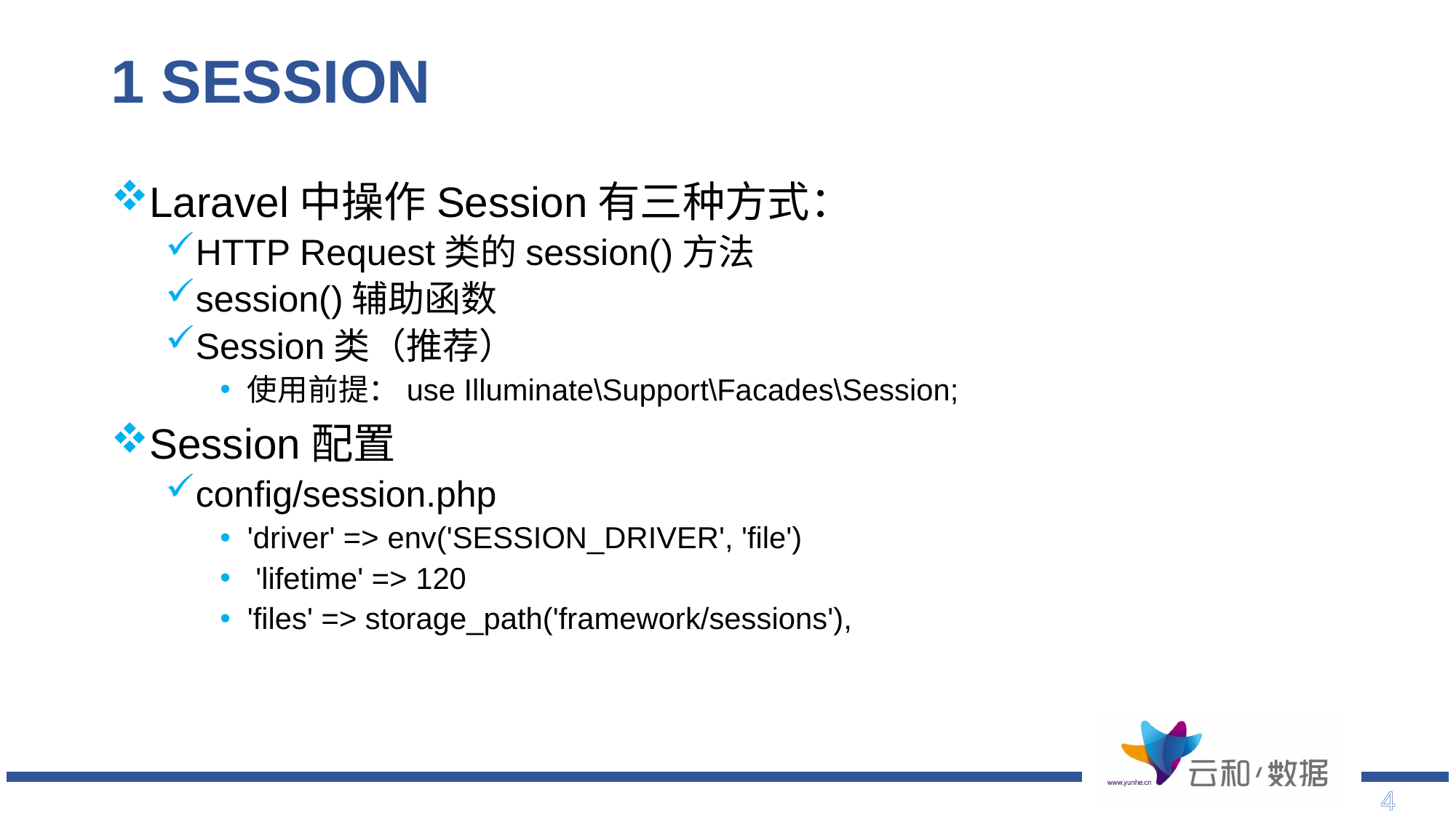

# 1 SESSION
Laravel中操作Session有三种方式：
HTTP Request类的session()方法
session()辅助函数
Session类（推荐）
使用前提：use Illuminate\Support\Facades\Session;
Session配置
config/session.php
'driver' => env('SESSION_DRIVER', 'file')
 'lifetime' => 120
'files' => storage_path('framework/sessions'),